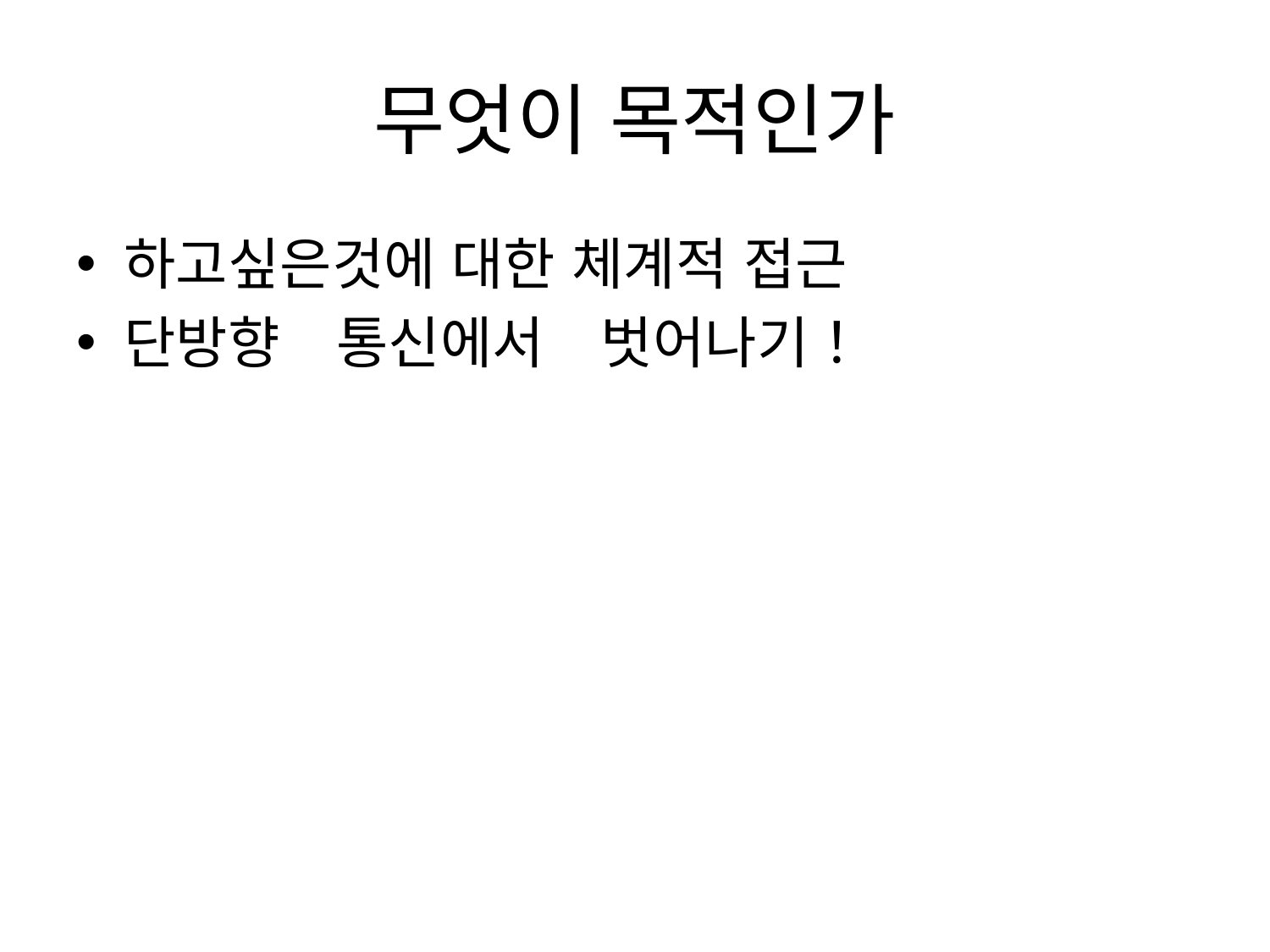

# 무엇이 목적인가
하고싶은것에 대한 체계적 접근
단방향　통신에서　벗어나기！